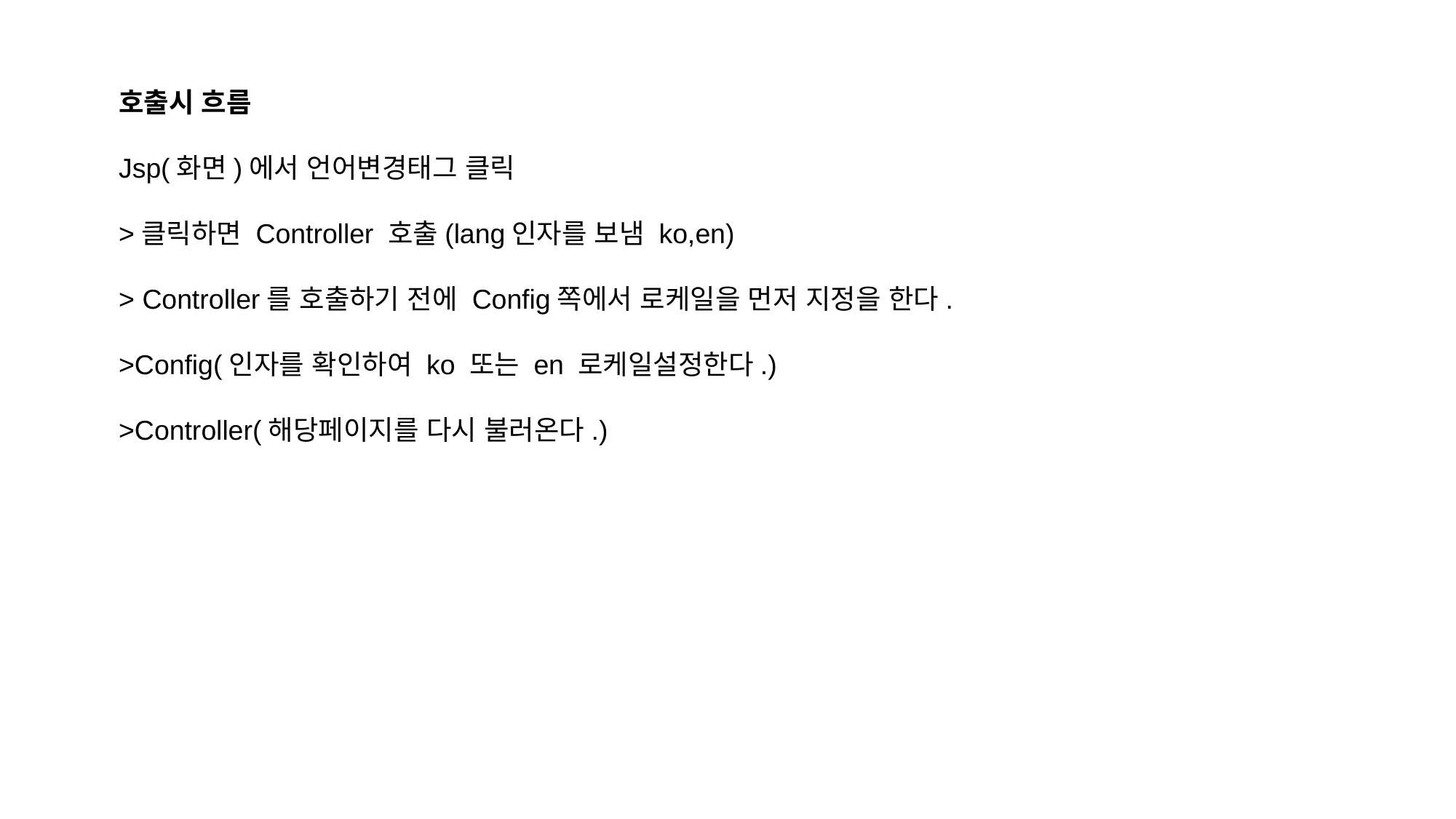

호출시 흐름

Jsp(화면)에서 언어변경태그 클릭

>클릭하면 Controller 호출(lang인자를 보냄 ko,en)

> Controller를 호출하기 전에 Config쪽에서 로케일을 먼저 지정을 한다.

>Config(인자를 확인하여 ko 또는 en 로케일설정한다.)

>Controller(해당페이지를 다시 불러온다.)